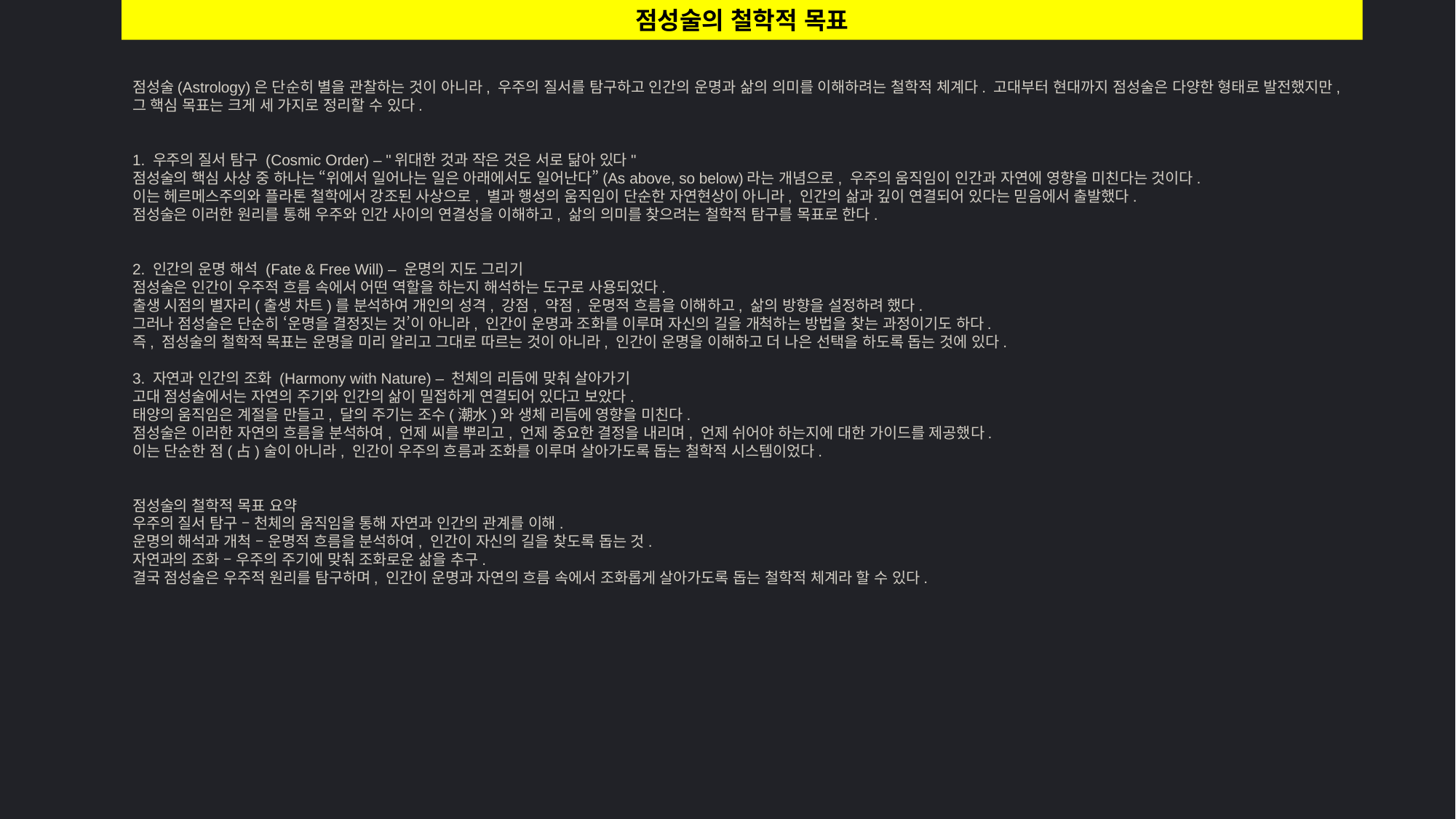

점성술의 철학적 목표
점성술(Astrology)은 단순히 별을 관찰하는 것이 아니라, 우주의 질서를 탐구하고 인간의 운명과 삶의 의미를 이해하려는 철학적 체계다. 고대부터 현대까지 점성술은 다양한 형태로 발전했지만, 그 핵심 목표는 크게 세 가지로 정리할 수 있다.

1. 우주의 질서 탐구 (Cosmic Order) – "위대한 것과 작은 것은 서로 닮아 있다"
점성술의 핵심 사상 중 하나는 “위에서 일어나는 일은 아래에서도 일어난다”(As above, so below)라는 개념으로, 우주의 움직임이 인간과 자연에 영향을 미친다는 것이다.
이는 헤르메스주의와 플라톤 철학에서 강조된 사상으로, 별과 행성의 움직임이 단순한 자연현상이 아니라, 인간의 삶과 깊이 연결되어 있다는 믿음에서 출발했다.
점성술은 이러한 원리를 통해 우주와 인간 사이의 연결성을 이해하고, 삶의 의미를 찾으려는 철학적 탐구를 목표로 한다.

2. 인간의 운명 해석 (Fate & Free Will) – 운명의 지도 그리기
점성술은 인간이 우주적 흐름 속에서 어떤 역할을 하는지 해석하는 도구로 사용되었다.
출생 시점의 별자리(출생 차트)를 분석하여 개인의 성격, 강점, 약점, 운명적 흐름을 이해하고, 삶의 방향을 설정하려 했다.
그러나 점성술은 단순히 ‘운명을 결정짓는 것’이 아니라, 인간이 운명과 조화를 이루며 자신의 길을 개척하는 방법을 찾는 과정이기도 하다.
즉, 점성술의 철학적 목표는 운명을 미리 알리고 그대로 따르는 것이 아니라, 인간이 운명을 이해하고 더 나은 선택을 하도록 돕는 것에 있다.

3. 자연과 인간의 조화 (Harmony with Nature) – 천체의 리듬에 맞춰 살아가기
고대 점성술에서는 자연의 주기와 인간의 삶이 밀접하게 연결되어 있다고 보았다.
태양의 움직임은 계절을 만들고, 달의 주기는 조수(潮水)와 생체 리듬에 영향을 미친다.
점성술은 이러한 자연의 흐름을 분석하여, 언제 씨를 뿌리고, 언제 중요한 결정을 내리며, 언제 쉬어야 하는지에 대한 가이드를 제공했다.
이는 단순한 점(占)술이 아니라, 인간이 우주의 흐름과 조화를 이루며 살아가도록 돕는 철학적 시스템이었다.

점성술의 철학적 목표 요약
우주의 질서 탐구 – 천체의 움직임을 통해 자연과 인간의 관계를 이해.
운명의 해석과 개척 – 운명적 흐름을 분석하여, 인간이 자신의 길을 찾도록 돕는 것.
자연과의 조화 – 우주의 주기에 맞춰 조화로운 삶을 추구.
결국 점성술은 우주적 원리를 탐구하며, 인간이 운명과 자연의 흐름 속에서 조화롭게 살아가도록 돕는 철학적 체계라 할 수 있다.